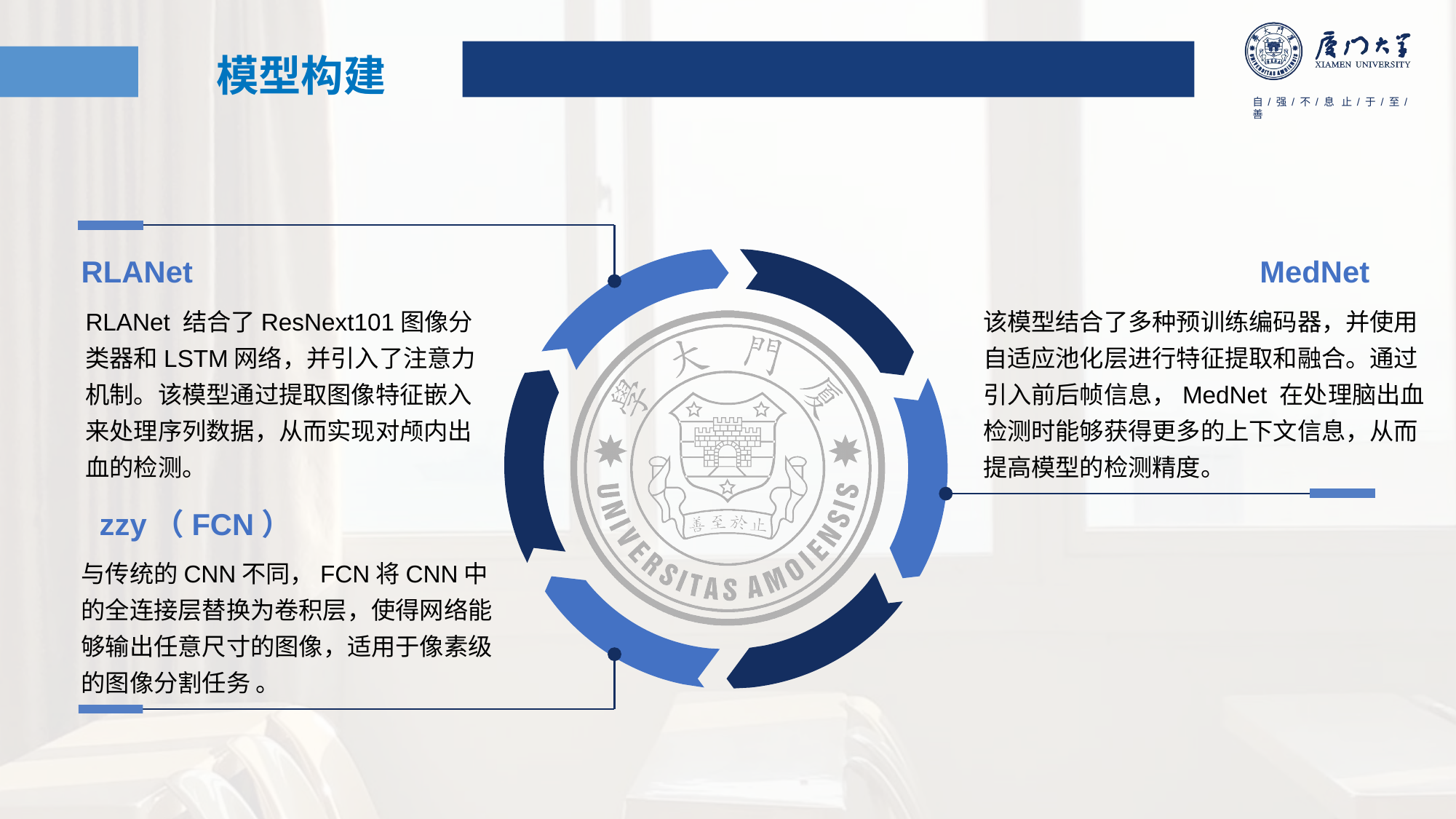

模型构建
RLANet
MedNet
该模型结合了多种预训练编码器，并使用自适应池化层进行特征提取和融合。通过引入前后帧信息，MedNet 在处理脑出血检测时能够获得更多的上下文信息，从而提高模型的检测精度。
RLANet 结合了ResNext101图像分类器和LSTM网络，并引入了注意力机制。该模型通过提取图像特征嵌入来处理序列数据，从而实现对颅内出血的检测。
zzy（FCN）
与传统的CNN不同，FCN将CNN中的全连接层替换为卷积层，使得网络能够输出任意尺寸的图像，适用于像素级的图像分割任务 。